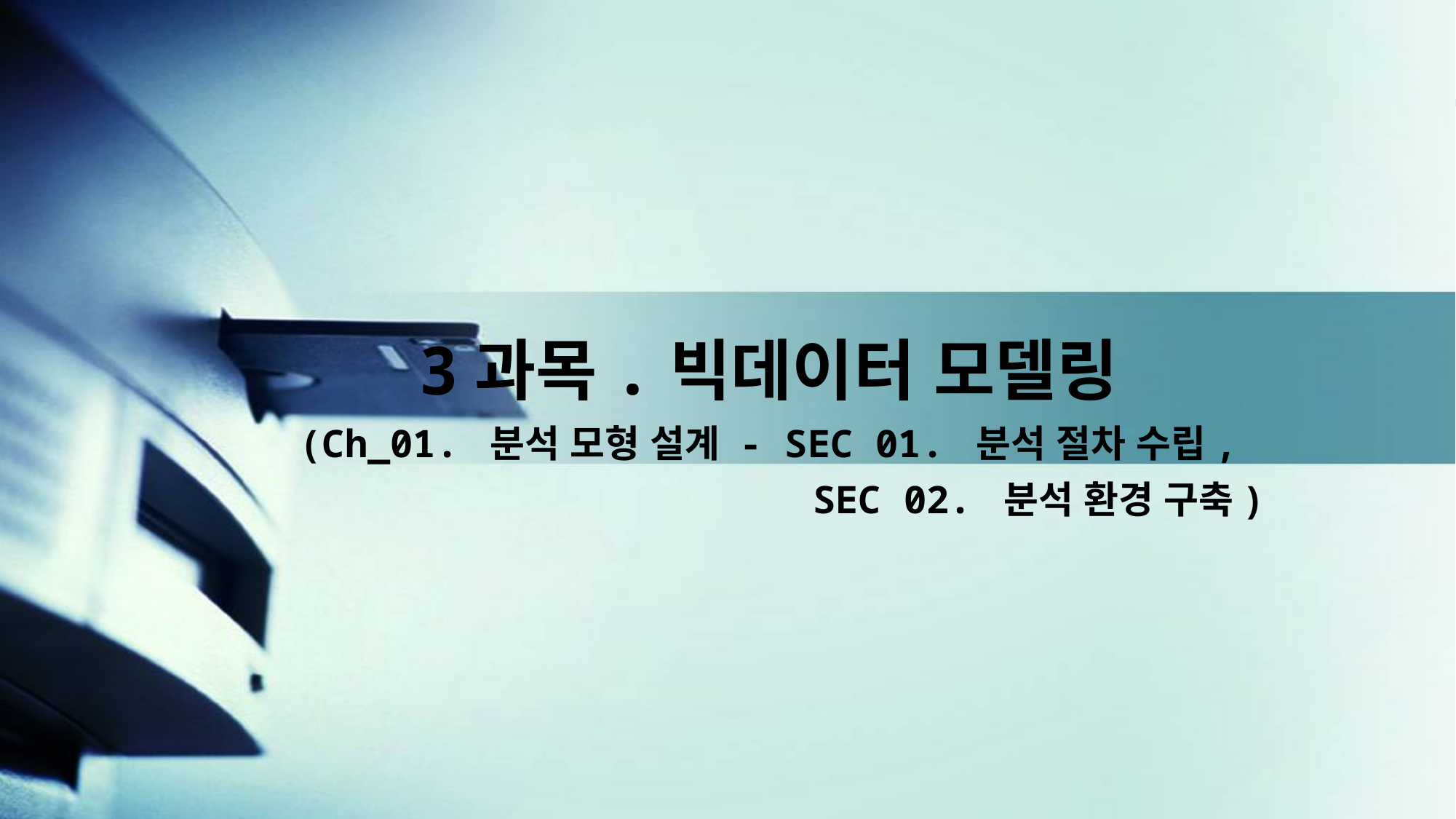

3과목.빅데이터 모델링
(Ch_01. 분석 모형 설계 - SEC 01. 분석 절차 수립,
	                   SEC 02. 분석 환경 구축)